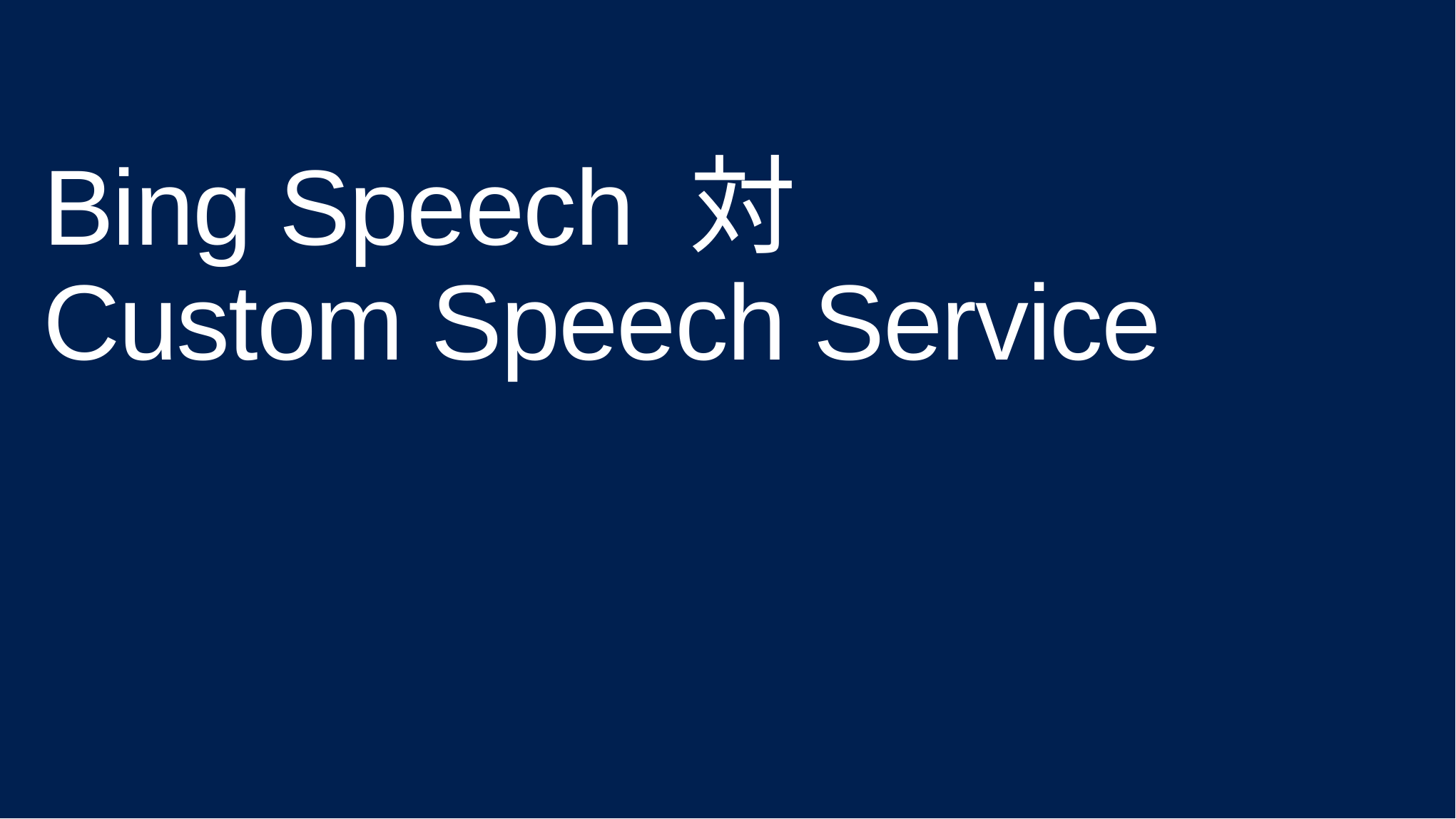

# Bing Speech 対 Custom Speech Service